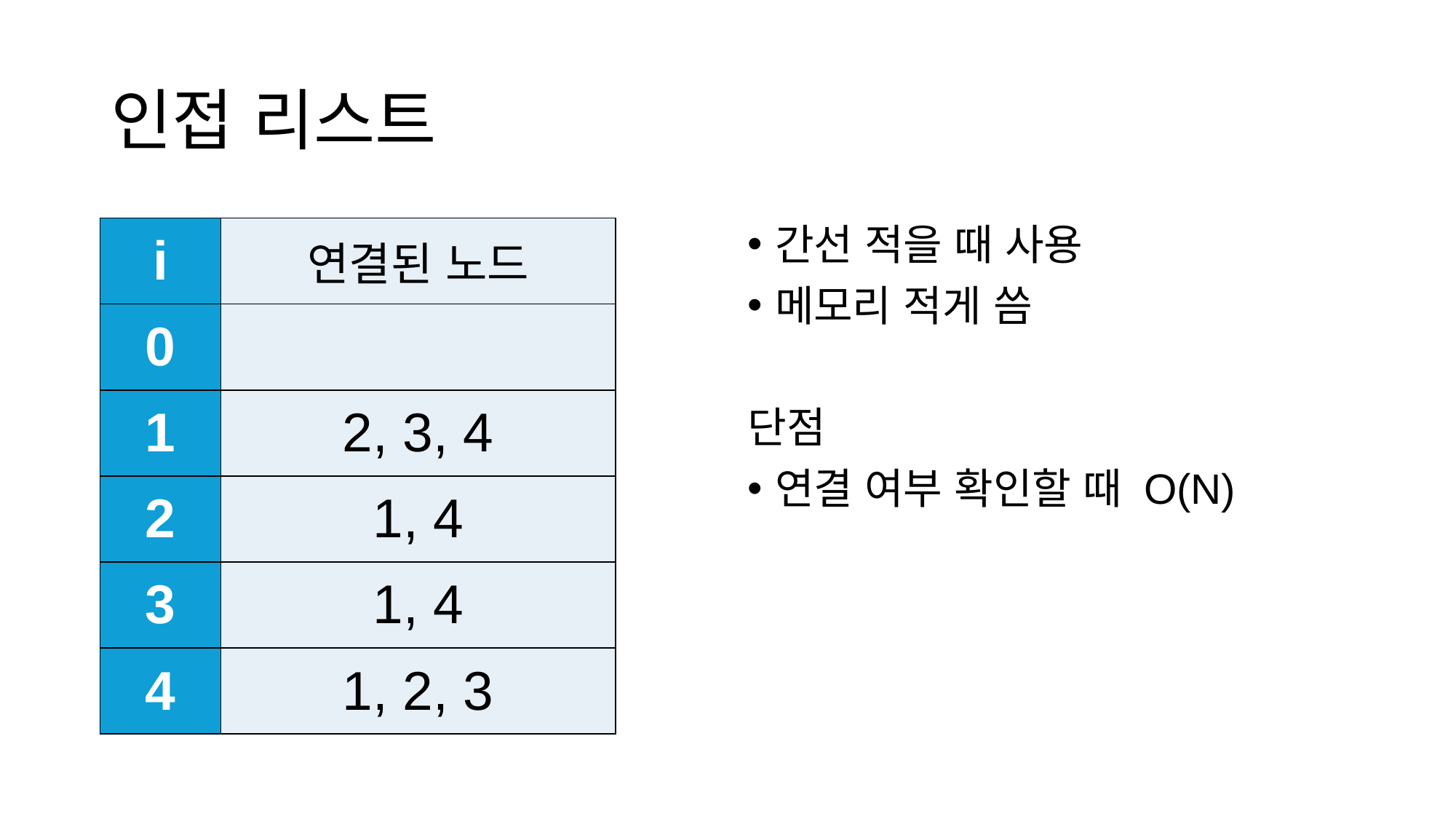

# 인접 리스트
| i | 연결된 노드 |
| --- | --- |
| 0 |  |
| 1 | 2, 3, 4 |
| 2 | 1, 4 |
| 3 | 1, 4 |
| 4 | 1, 2, 3 |
간선 적을 때 사용
메모리 적게 씀

단점
연결 여부 확인할 때 O(N)